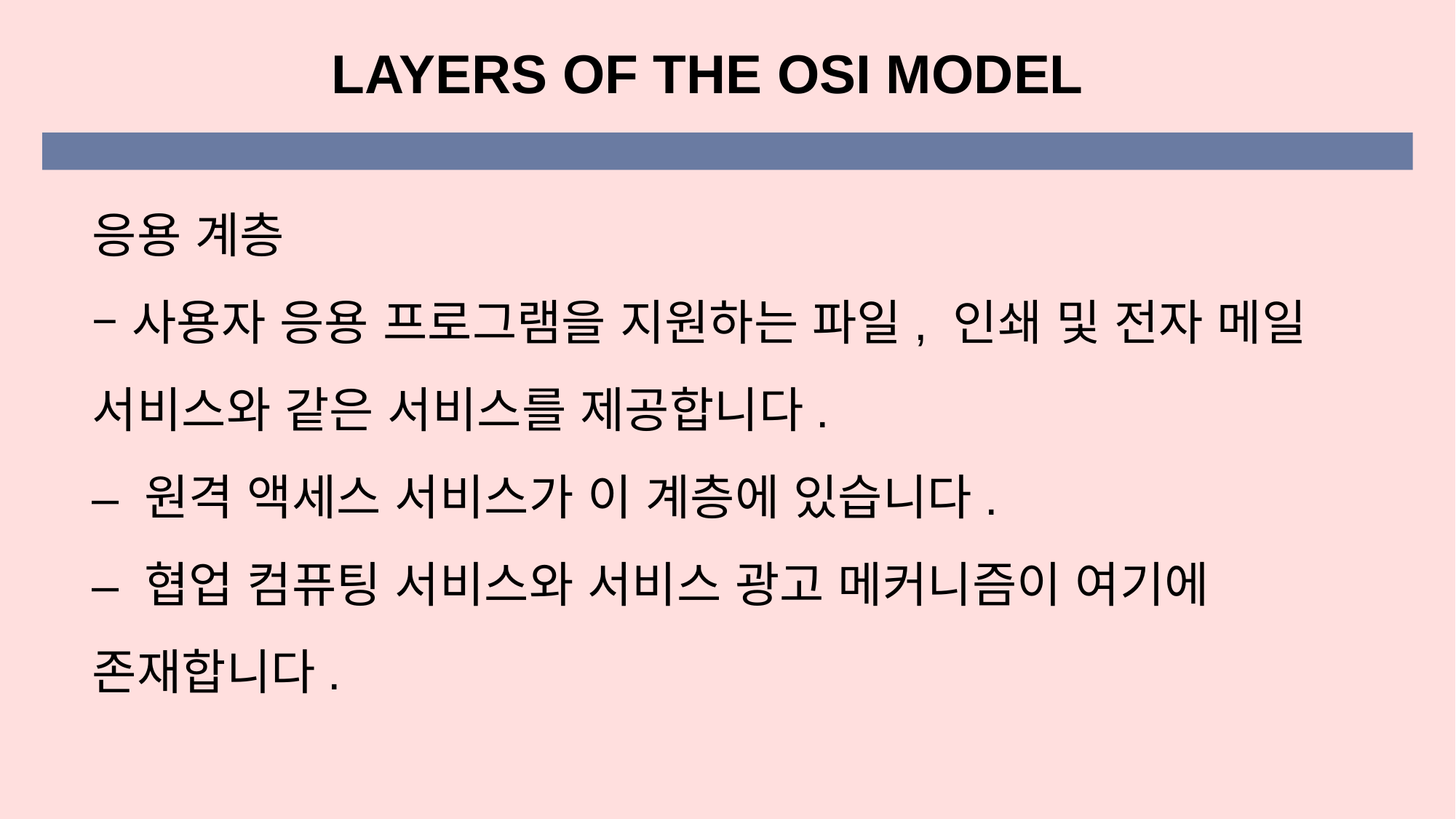

LAYERS OF THE OSI MODEL

응용 계층
– 사용자 응용 프로그램을 지원하는 파일, 인쇄 및 전자 메일 서비스와 같은 서비스를 제공합니다.
– 원격 액세스 서비스가 이 계층에 있습니다.
– 협업 컴퓨팅 서비스와 서비스 광고 메커니즘이 여기에 존재합니다.